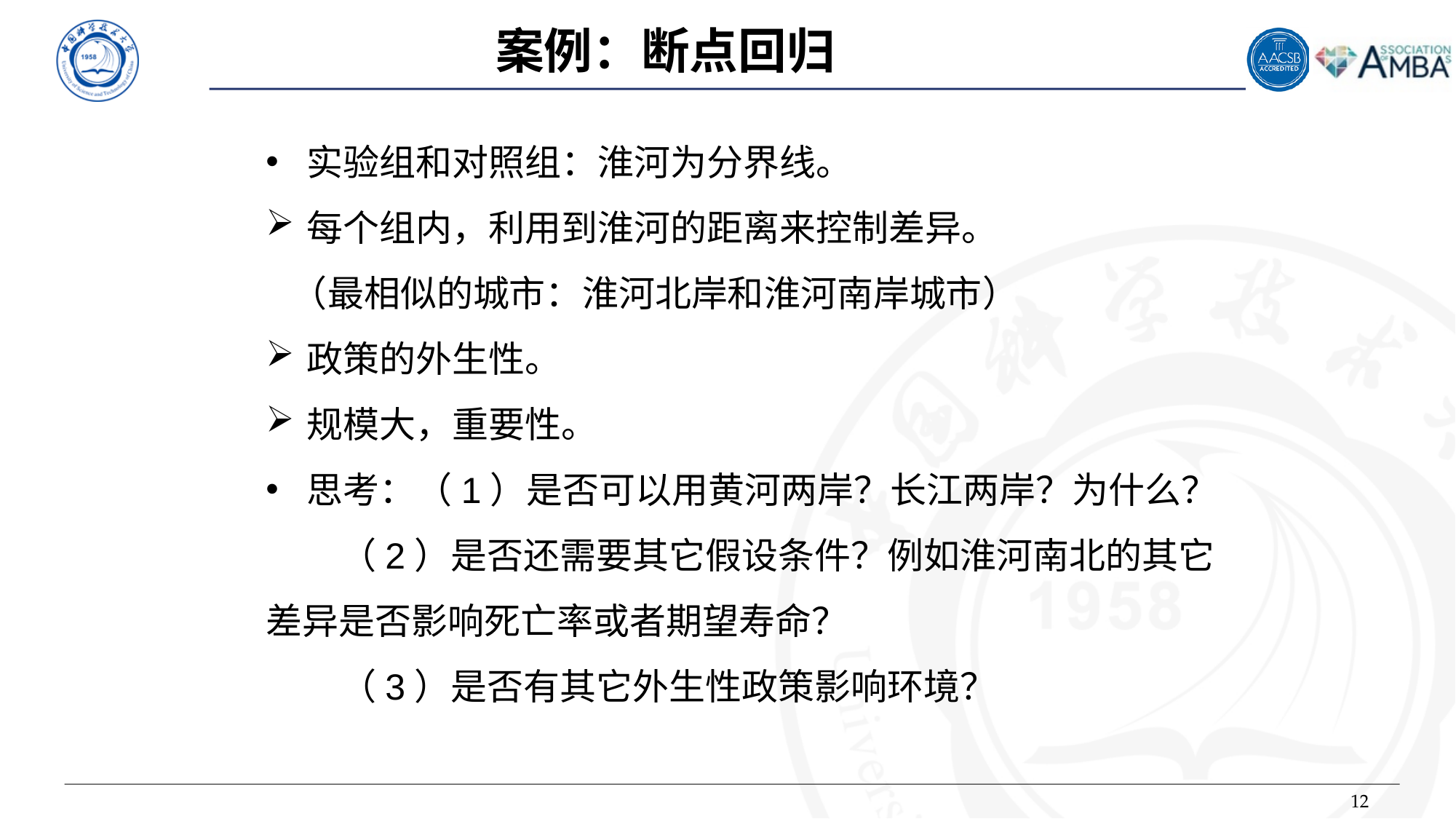

案例：断点回归
实验组和对照组：淮河为分界线。
每个组内，利用到淮河的距离来控制差异。
  （最相似的城市：淮河北岸和淮河南岸城市）
政策的外生性。
规模大，重要性。
思考：（1）是否可以用黄河两岸？长江两岸？为什么？
        （2）是否还需要其它假设条件？例如淮河南北的其它差异是否影响死亡率或者期望寿命？
        （3）是否有其它外生性政策影响环境？